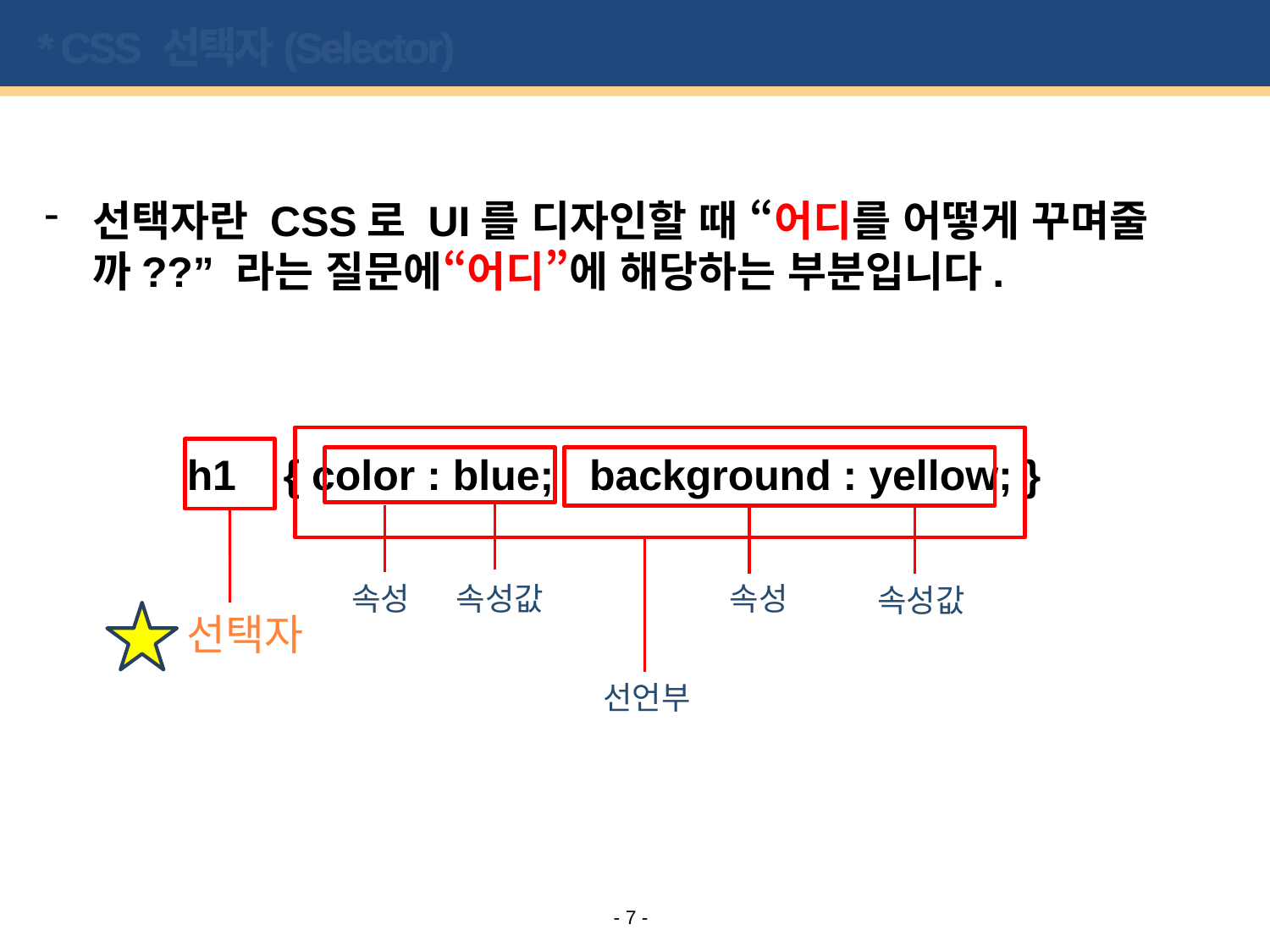

# * CSS 선택자(Selector)
선택자란 CSS로 UI를 디자인할 때 “어디를 어떻게 꾸며줄까??” 라는 질문에“어디”에 해당하는 부분입니다.

                h1    { color : blue;   background : yellow; }

  속성
속성값
속성
속성값
  선택자

선언부